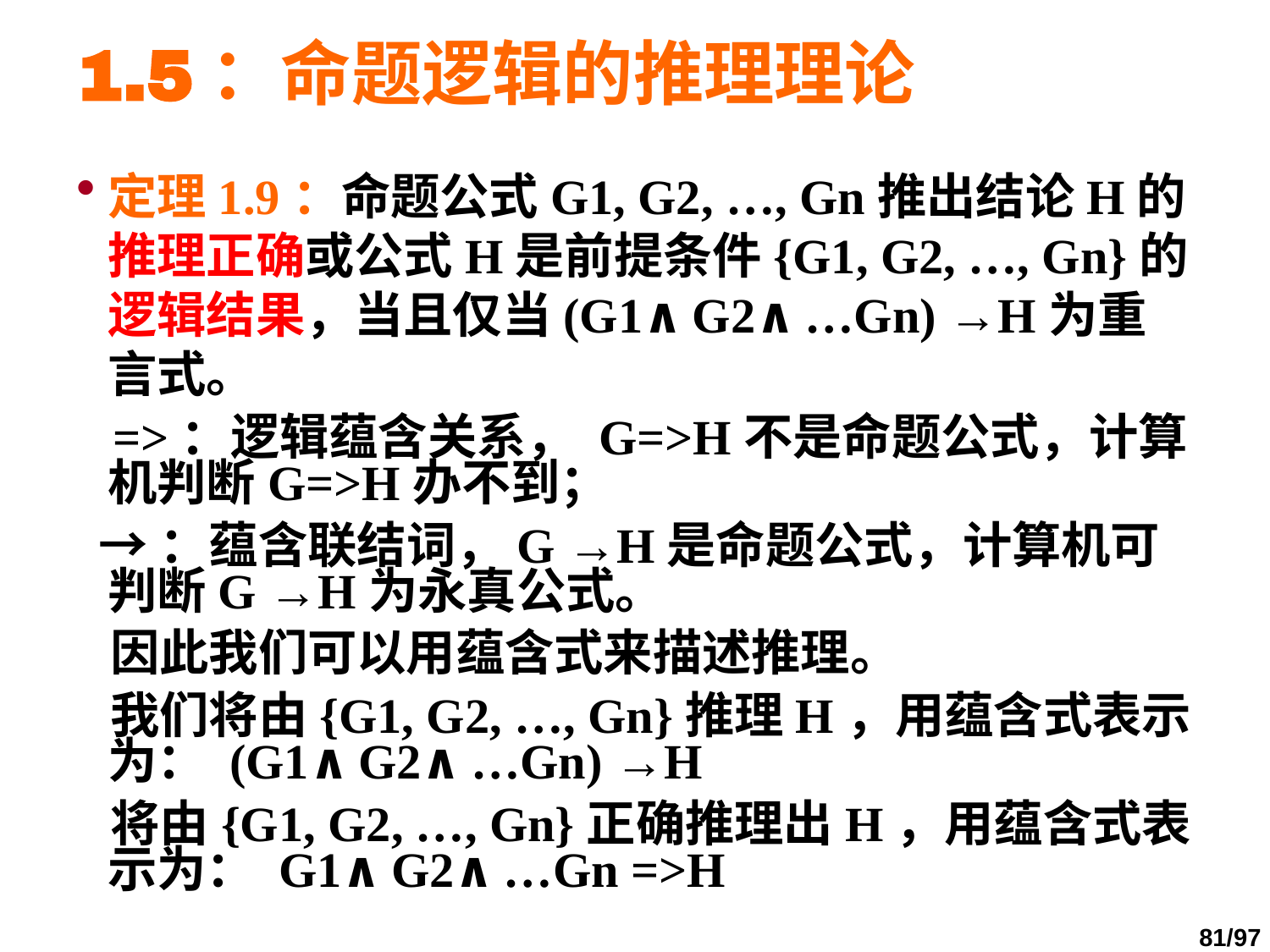

# 1.5：命题逻辑的推理理论
定理1.9：命题公式G1, G2, …, Gn推出结论H的推理正确或公式H是前提条件{G1, G2, …, Gn}的逻辑结果，当且仅当(G1∧G2∧…Gn) →H为重言式。
   =>：逻辑蕴含关系， G=>H不是命题公式，计算机判断G=>H办不到；
  →：蕴含联结词，G →H是命题公式，计算机可判断G →H为永真公式。
  因此我们可以用蕴含式来描述推理。
  我们将由{G1, G2, …, Gn}推理H，用蕴含式表示为： (G1∧G2∧…Gn) →H
  将由{G1, G2, …, Gn}正确推理出H，用蕴含式表示为： G1∧G2∧…Gn =>H